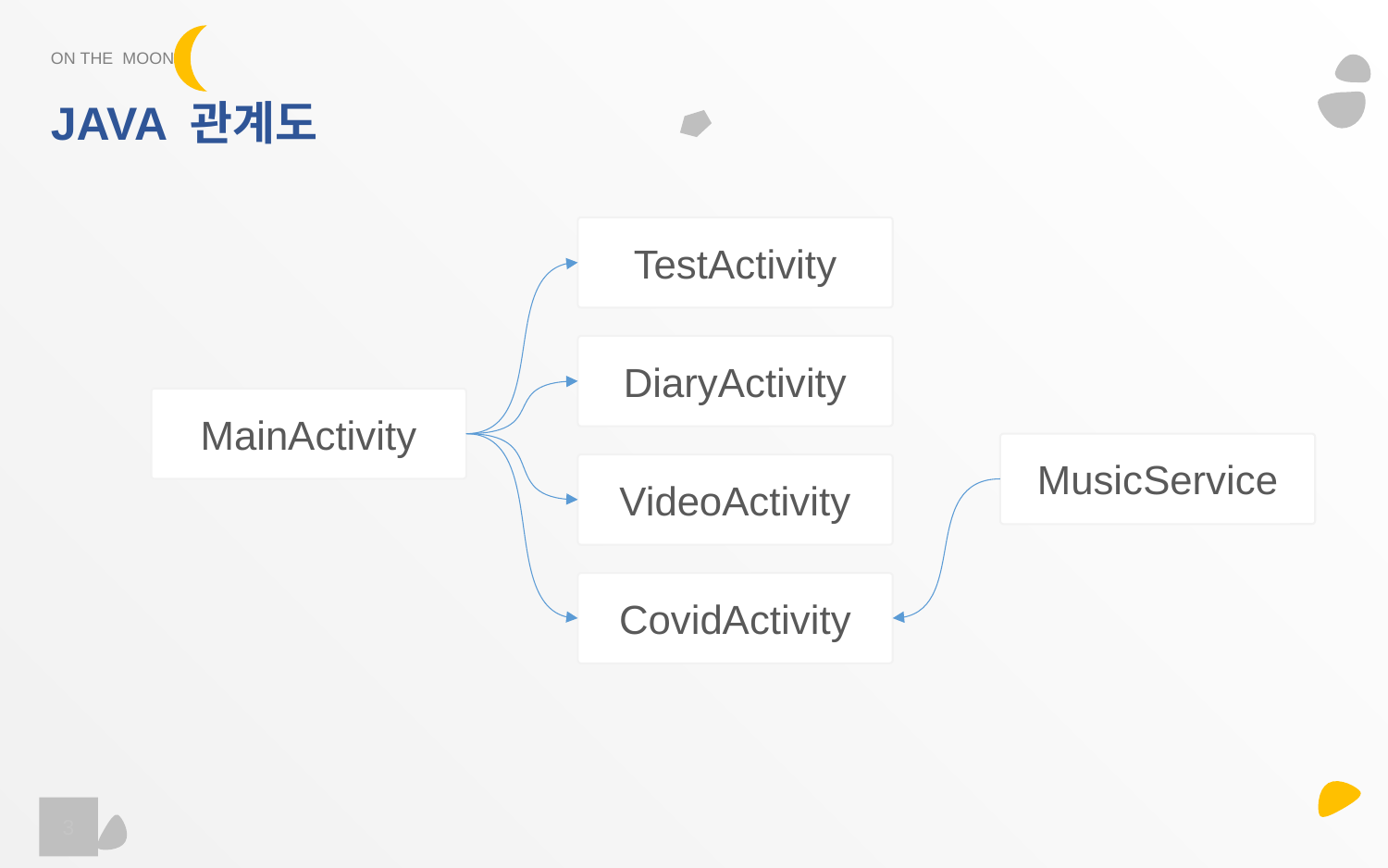

# ON THE  MOON
JAVA 관계도
TestActivity
DiaryActivity
MainActivity
MusicService
VideoActivity
CovidActivity
3